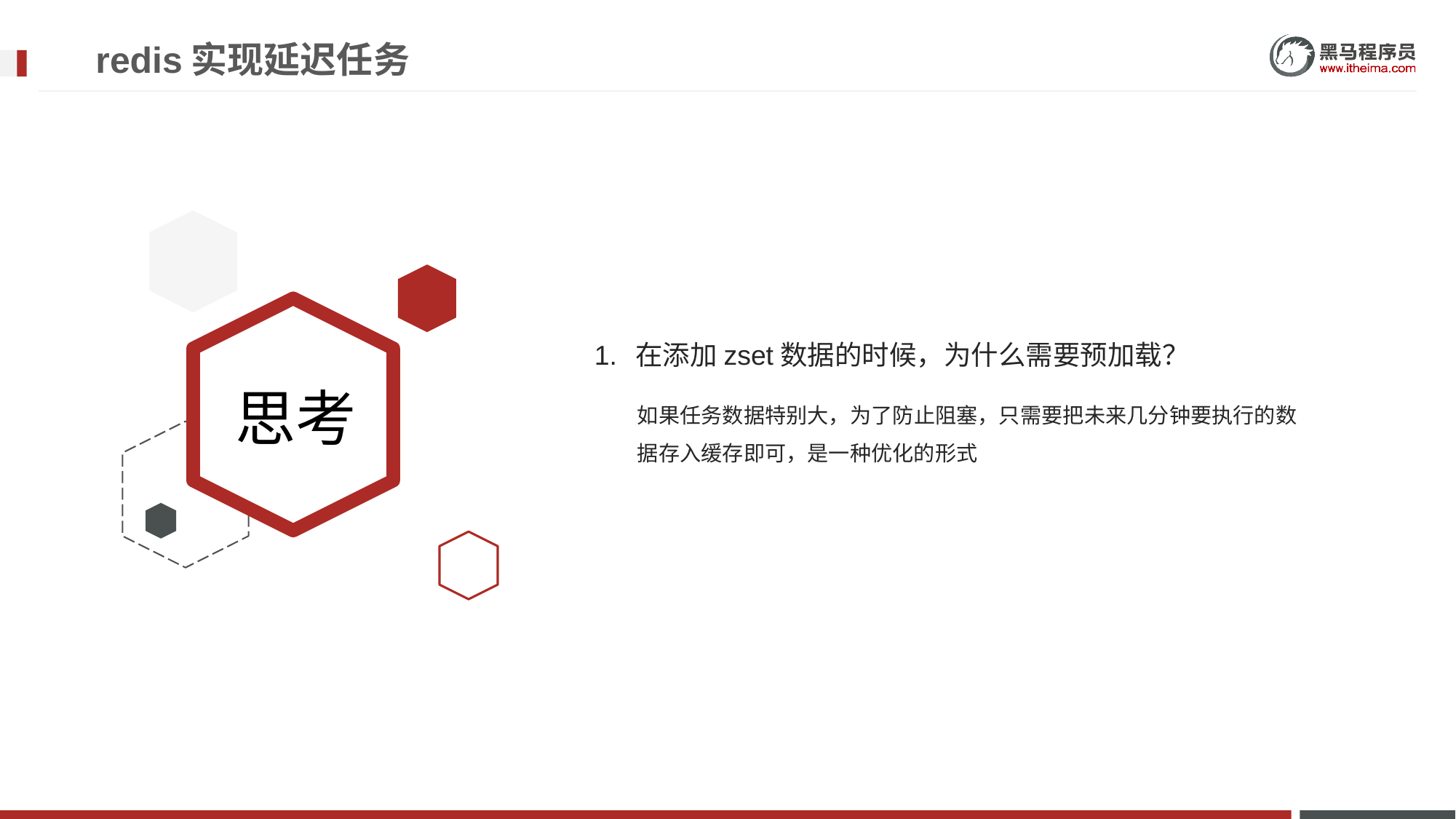

# redis实现延迟任务
在添加zset数据的时候，为什么需要预加载？
如果任务数据特别大，为了防止阻塞，只需要把未来几分钟要执行的数据存入缓存即可，是一种优化的形式